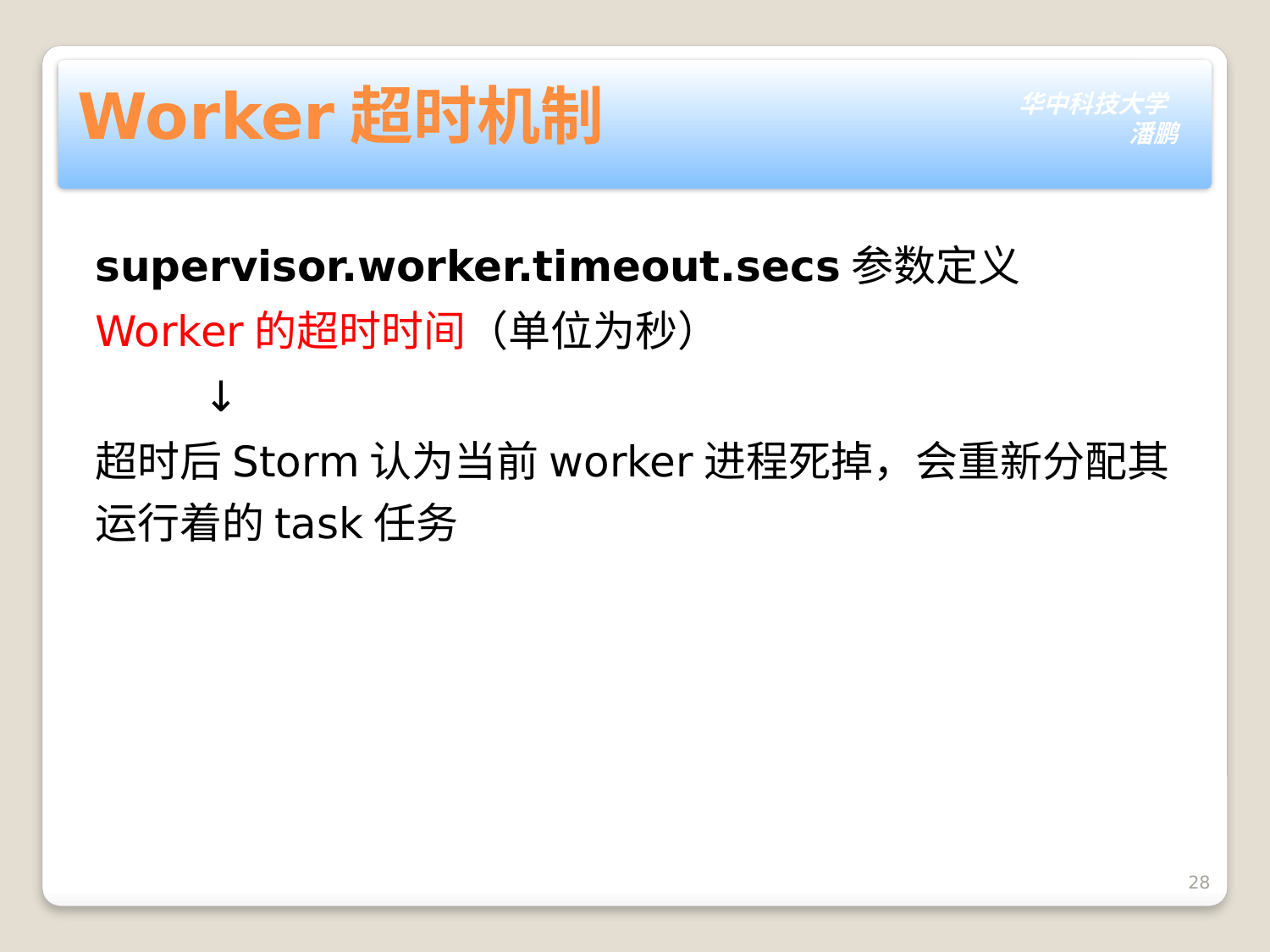

# Worker超时机制
supervisor.worker.timeout.secs参数定义
Worker的超时时间（单位为秒）
        ↓
超时后Storm认为当前worker进程死掉，会重新分配其运行着的task任务

28